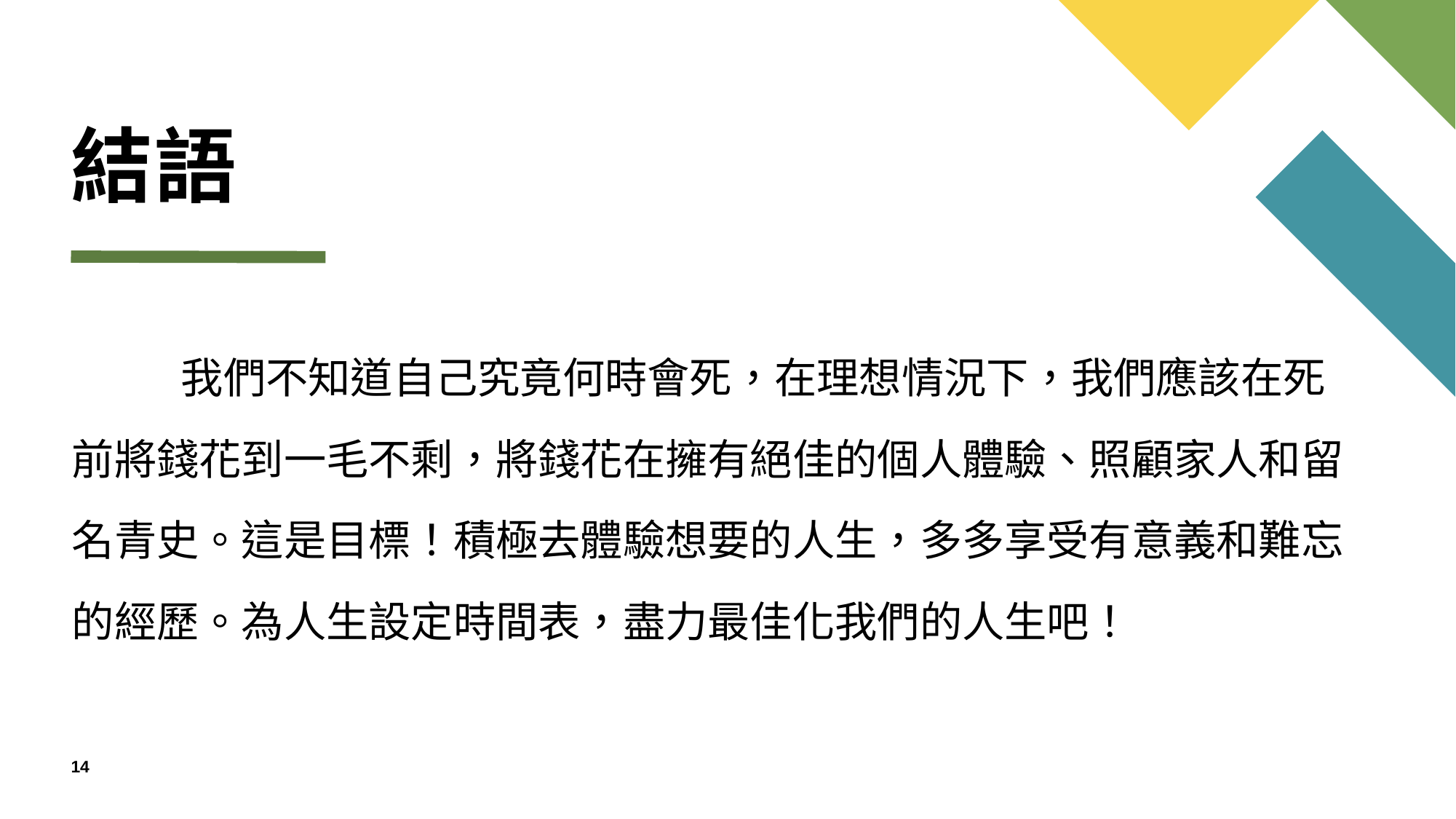

# 結語
 	我們不知道自己究竟何時會死，在理想情況下，我們應該在死前將錢花到一毛不剩，將錢花在擁有絕佳的個人體驗、照顧家人和留名青史。這是目標！積極去體驗想要的人生，多多享受有意義和難忘的經歷。為人生設定時間表，盡力最佳化我們的人生吧！
14